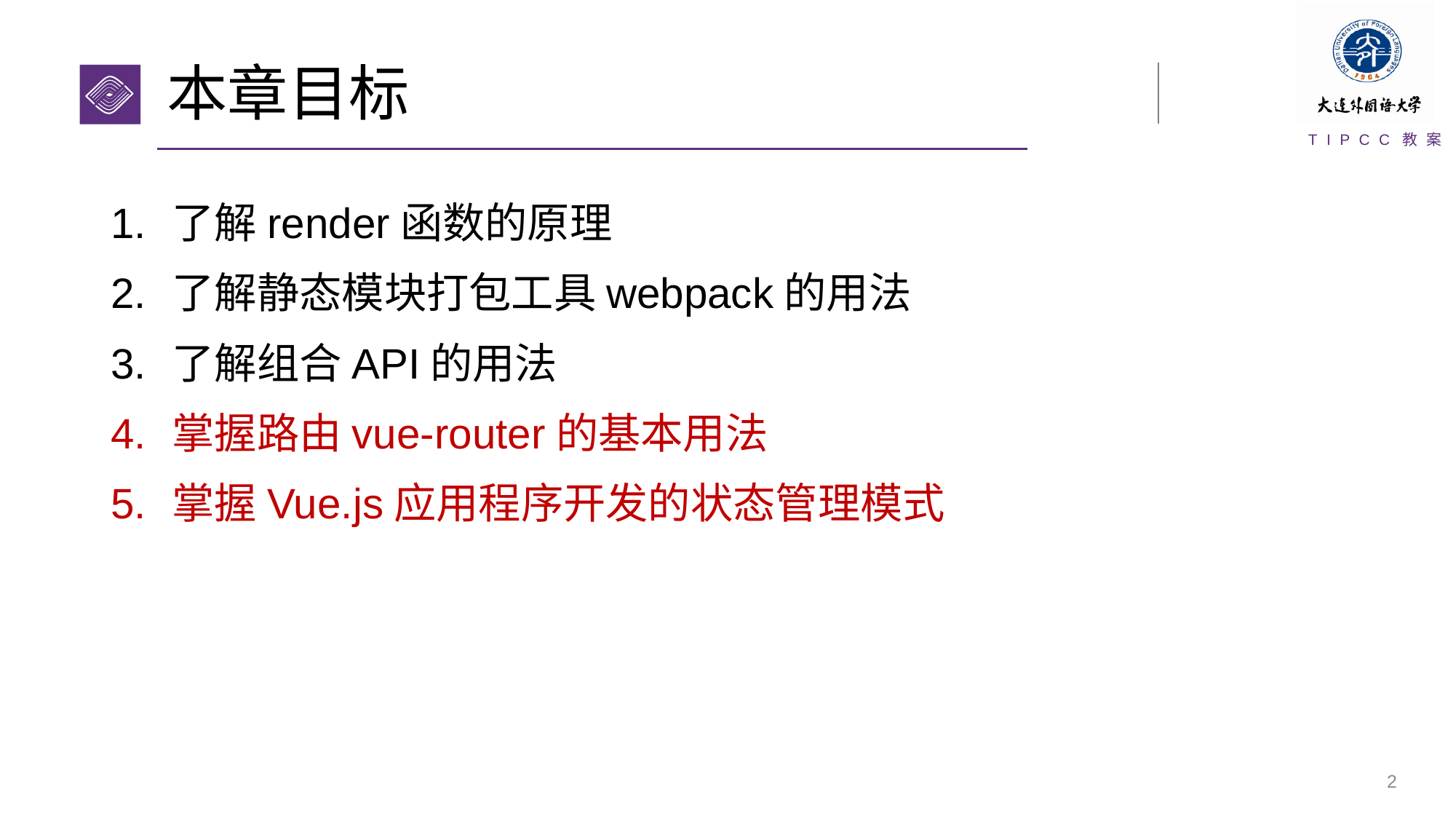

# 本章目标
了解render函数的原理
了解静态模块打包工具webpack的用法
了解组合API的用法
掌握路由vue-router的基本用法
掌握Vue.js应用程序开发的状态管理模式
2